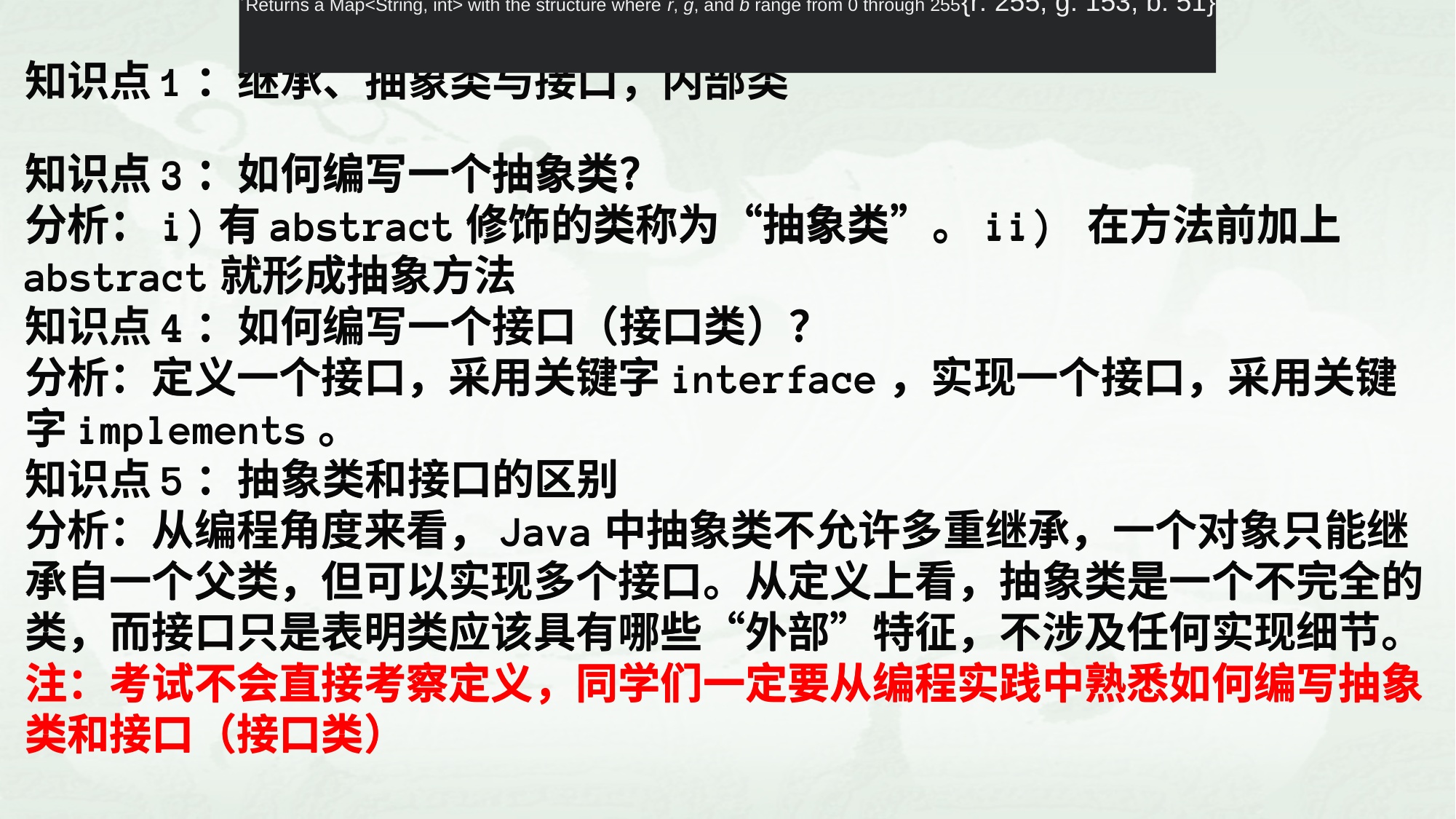

Returns a Map<String, int> with the structure where r, g, and b range from 0 through 255{r: 255, g: 153, b: 51}

知识点1：继承、抽象类与接口，内部类
知识点3：如何编写一个抽象类？
分析：i)有abstract修饰的类称为“抽象类”。ii) 在方法前加上abstract就形成抽象方法
知识点4：如何编写一个接口（接口类）？
分析：定义一个接口，采用关键字interface，实现一个接口，采用关键字implements。
知识点5：抽象类和接口的区别
分析：从编程角度来看，Java中抽象类不允许多重继承，一个对象只能继承自一个父类，但可以实现多个接口。从定义上看，抽象类是一个不完全的类，而接口只是表明类应该具有哪些“外部”特征，不涉及任何实现细节。
注：考试不会直接考察定义，同学们一定要从编程实践中熟悉如何编写抽象类和接口（接口类）
知识点3：如何编写一个抽象类？
分析：i)有abstract修饰的类称为“抽象类”。ii) 在方法前加上abstract就形成抽象方法
知识点4：如何编写一个接口（接口类）？
分析：定义一个接口，采用关键字interface，实现一个接口，采用关键字implements。
知识点5：抽象类和接口的区别
分析：从编程角度来看，Java中抽象类不允许多重继承，一个对象只能继承自一个父类，但可以实现多个接口。从定义上看，抽象类是一个不完全的类，而接口只是表明类应该具有哪些“外部”特征，不涉及任何实现细节。
注：考试不会直接考察定义，同学们一定要从编程实践中熟悉如何编写抽象类和接口（接口类）